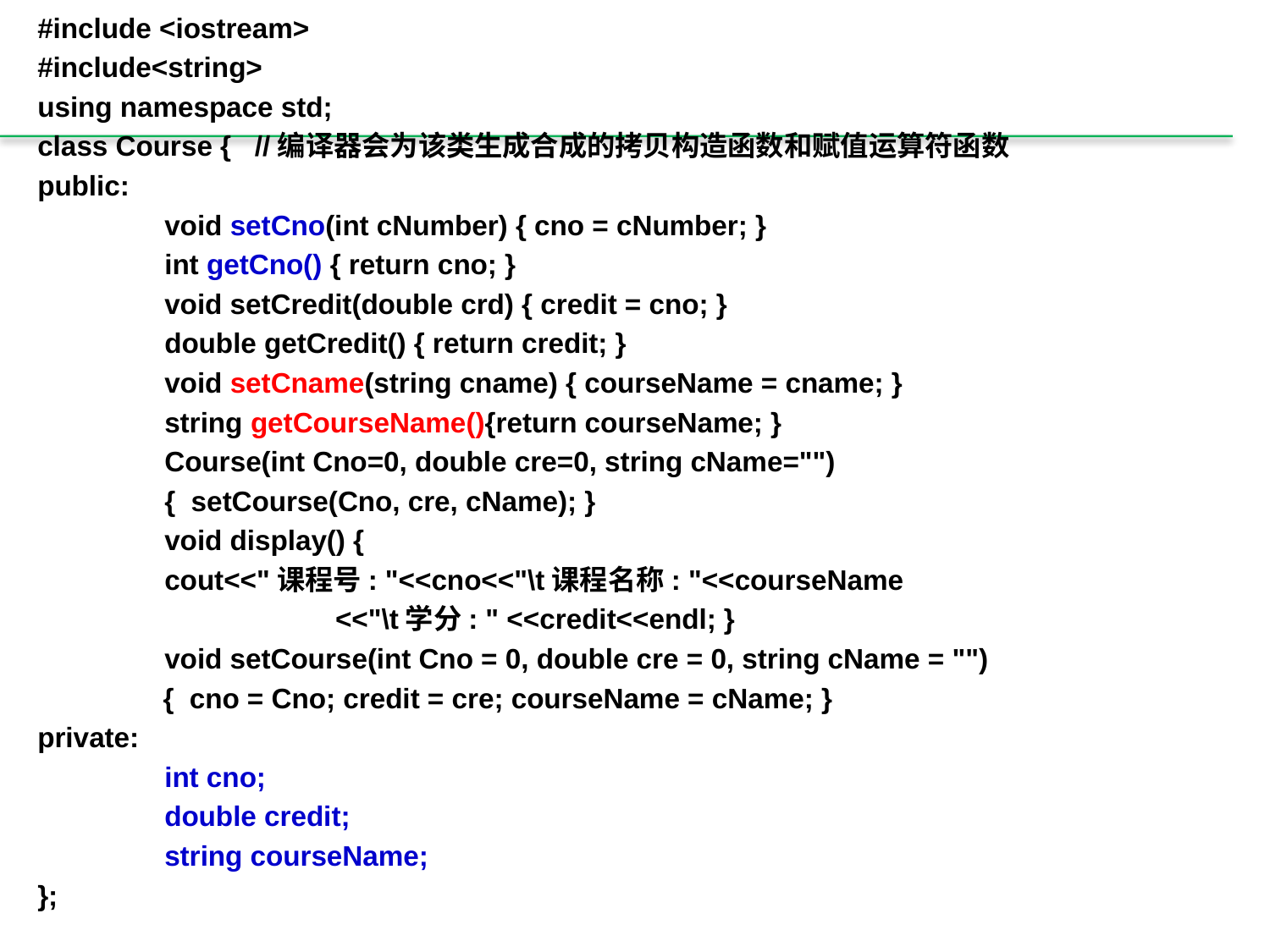

#include <iostream>
#include<string>
using namespace std;
class Course {   //编译器会为该类生成合成的拷贝构造函数和赋值运算符函数
public:
	void setCno(int cNumber) { cno = cNumber; }
	int getCno() { return cno; }
	void setCredit(double crd) { credit = cno; }
	double getCredit() { return credit; }
	void setCname(string cname) { courseName = cname; }
	string getCourseName(){return courseName; }
	Course(int Cno=0, double cre=0, string cName="")
  	{  setCourse(Cno, cre, cName); }
	void display() {
	cout<<"课程号: "<<cno<<"\t课程名称: "<<courseName
                                      <<"\t学分: " <<credit<<endl; }
	void setCourse(int Cno = 0, double cre = 0, string cName = "")
                {  cno = Cno; credit = cre; courseName = cName; }
private:
	int cno;
	double credit;
	string courseName;
};